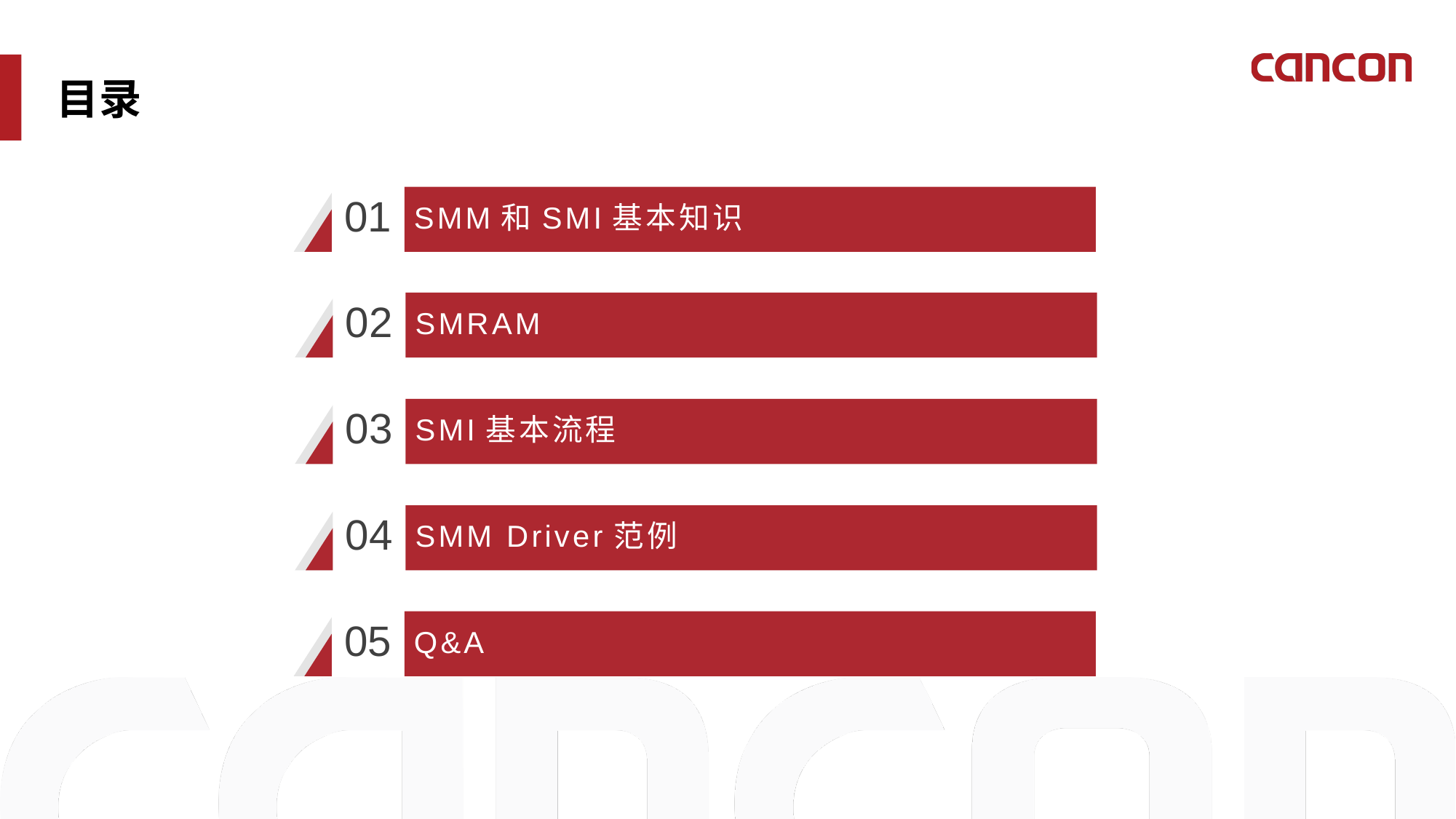

目录
01

SMM和SMI基本知识
02

SMRAM
03

AMD CPU SMM相关寄存器
SMI基本流程
04

SMM Driver范例
05

Q&A